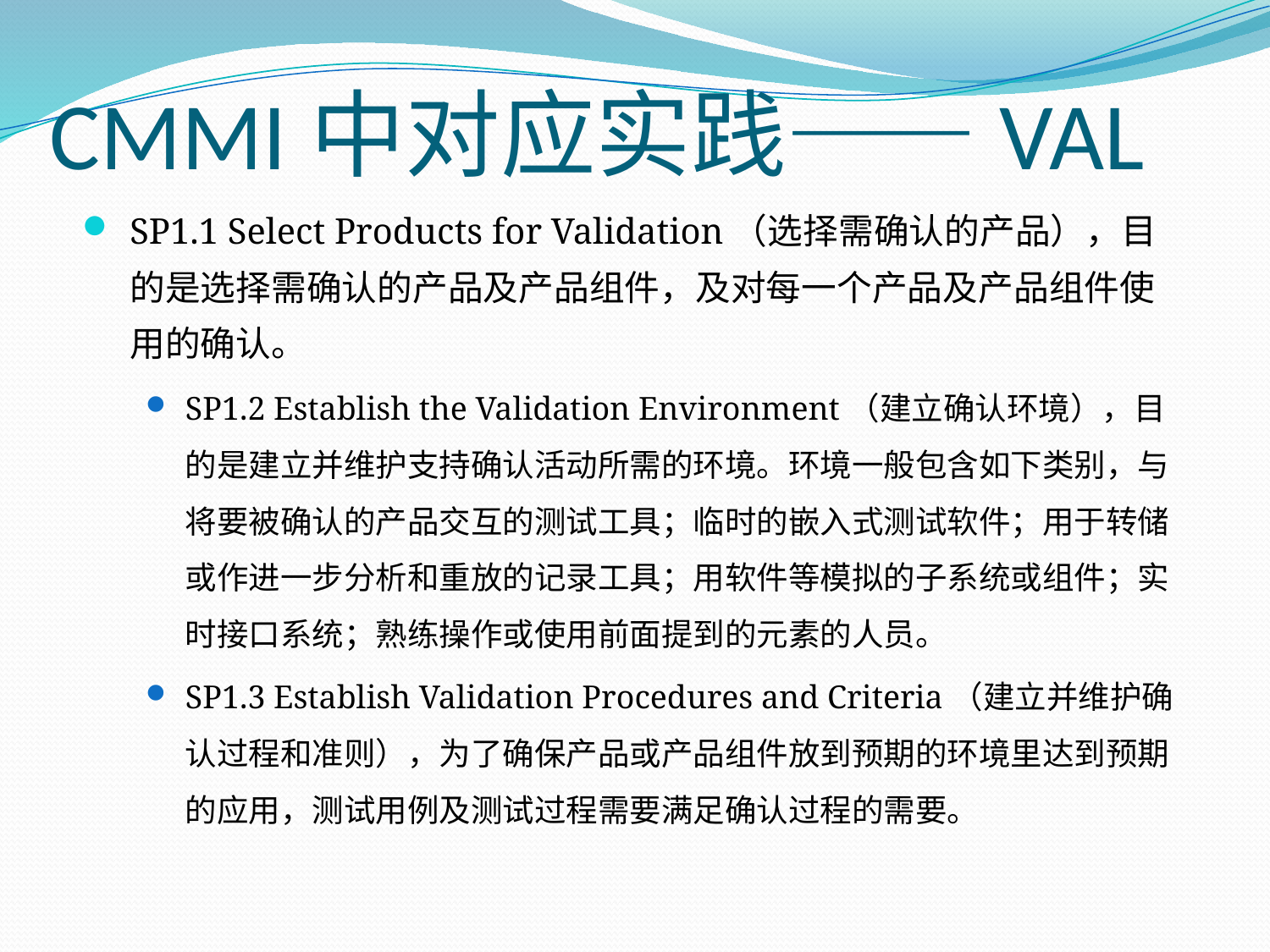

# CMMI中对应实践——VAL
SP1.1 Select Products for Validation（选择需确认的产品），目的是选择需确认的产品及产品组件，及对每一个产品及产品组件使用的确认。
SP1.2 Establish the Validation Environment（建立确认环境），目的是建立并维护支持确认活动所需的环境。环境一般包含如下类别，与将要被确认的产品交互的测试工具；临时的嵌入式测试软件；用于转储或作进一步分析和重放的记录工具；用软件等模拟的子系统或组件；实时接口系统；熟练操作或使用前面提到的元素的人员。
SP1.3 Establish Validation Procedures and Criteria（建立并维护确认过程和准则），为了确保产品或产品组件放到预期的环境里达到预期的应用，测试用例及测试过程需要满足确认过程的需要。